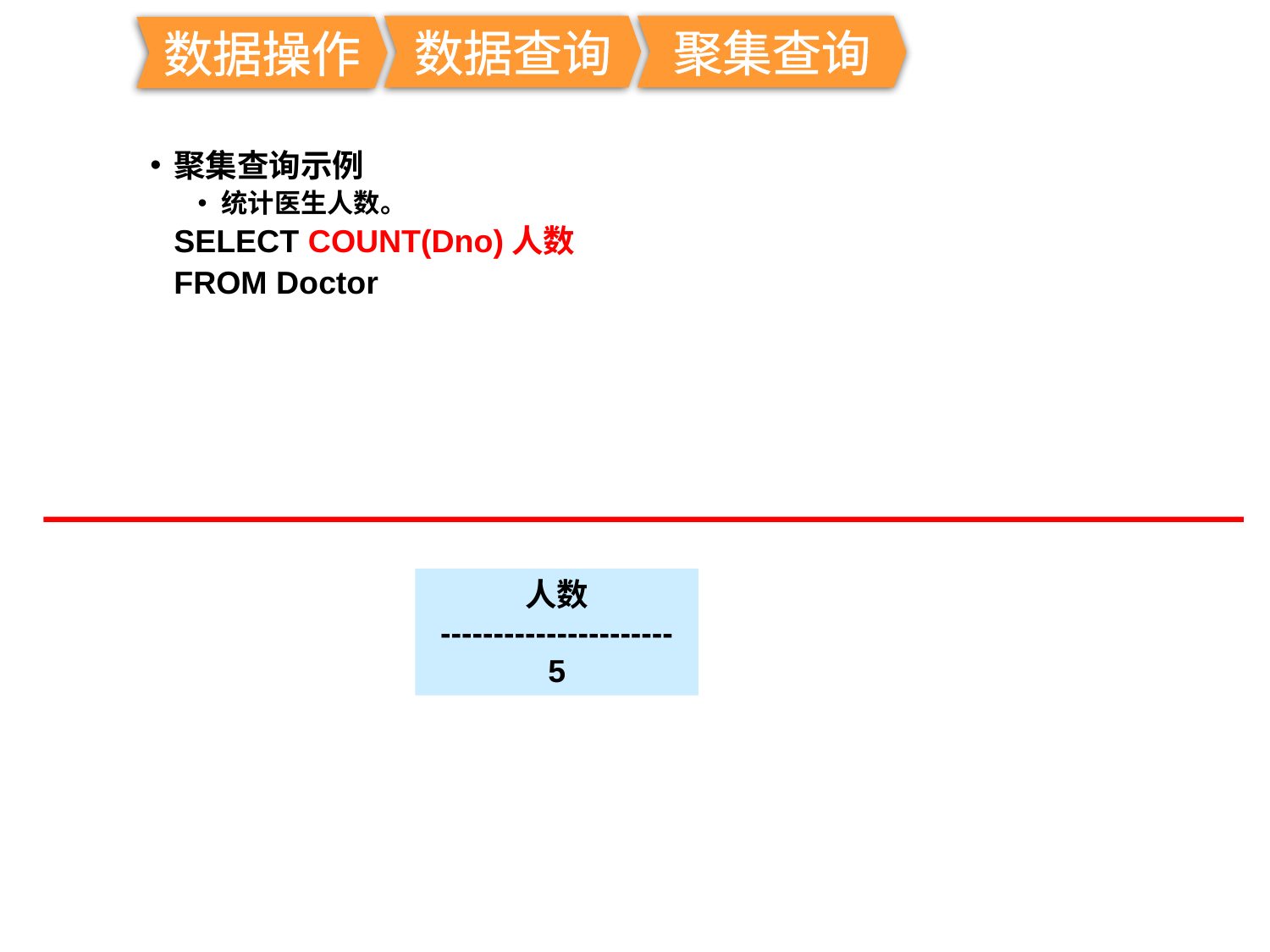

数据查询
聚集查询
数据操作

聚集查询示例
统计医生人数。
	SELECT COUNT(Dno)人数
	FROM Doctor

人数
----------------------
5